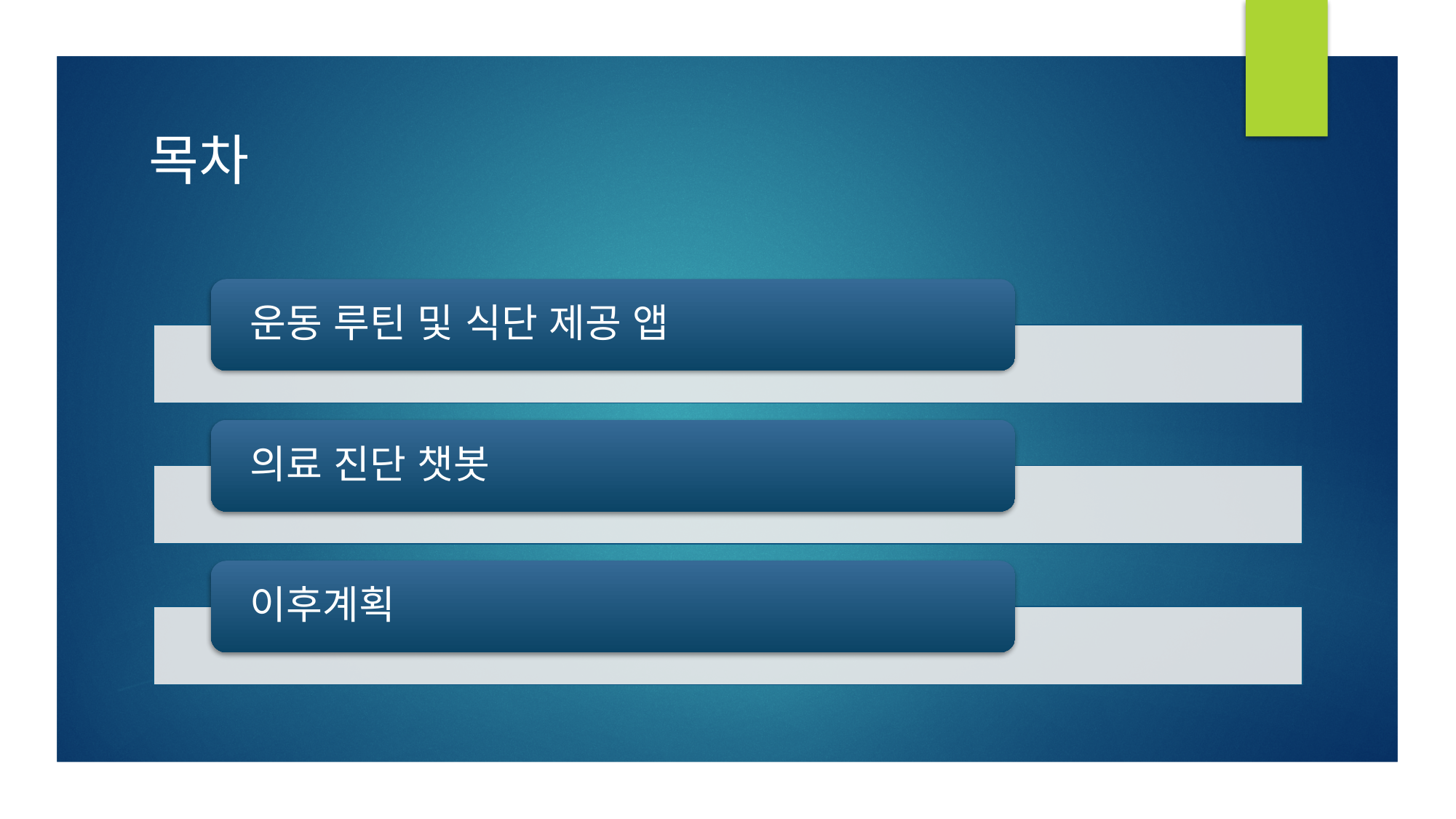

# 목차
운동 루틴 및 식단 제공 앱
의료 진단 챗봇
이후계획